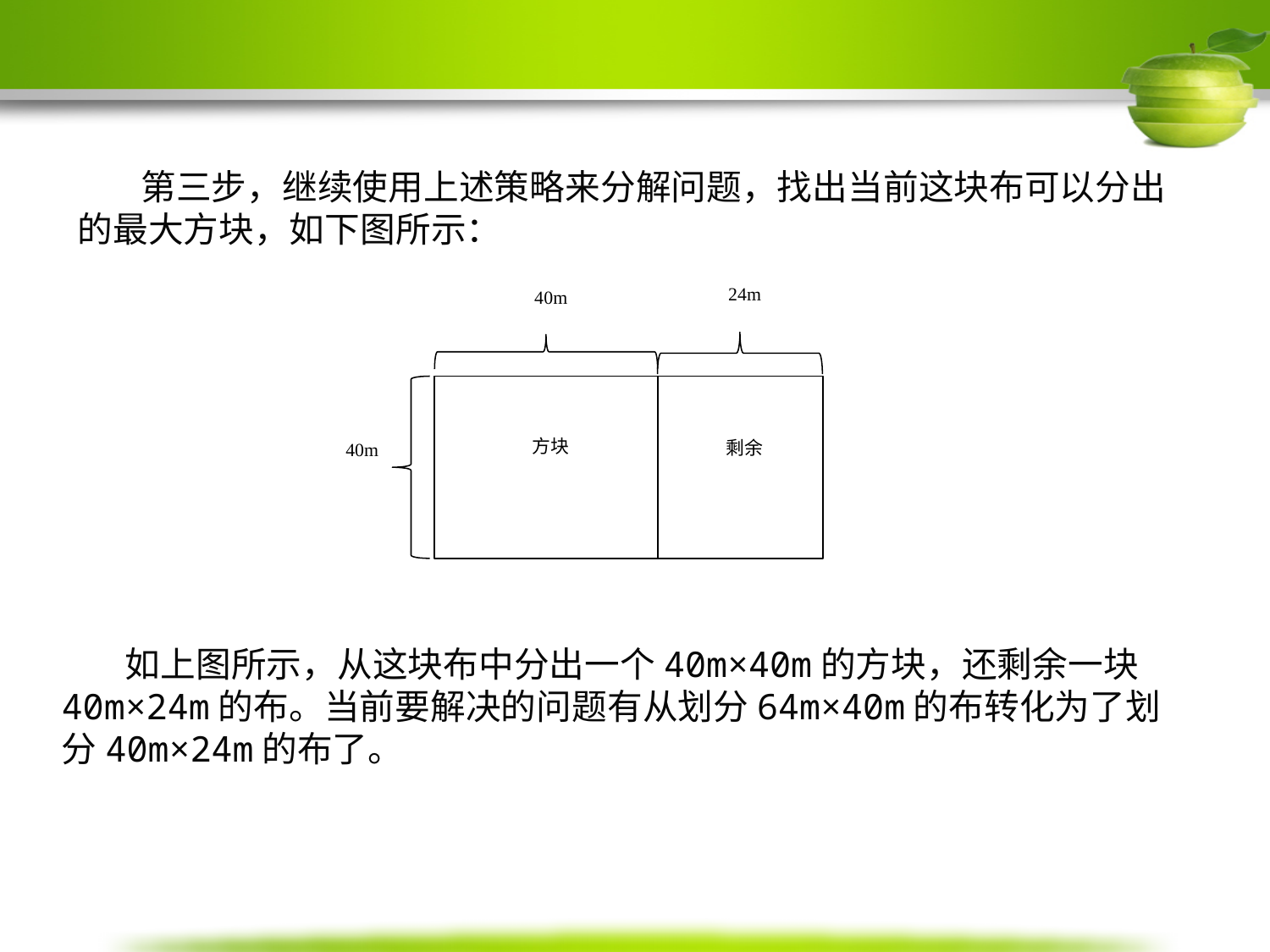

第三步，继续使用上述策略来分解问题，找出当前这块布可以分出的最大方块，如下图所示：

24m

40m

方块
剩余
40m
如上图所示，从这块布中分出一个40m×40m的方块，还剩余一块40m×24m的布。当前要解决的问题有从划分64m×40m的布转化为了划分40m×24m的布了。